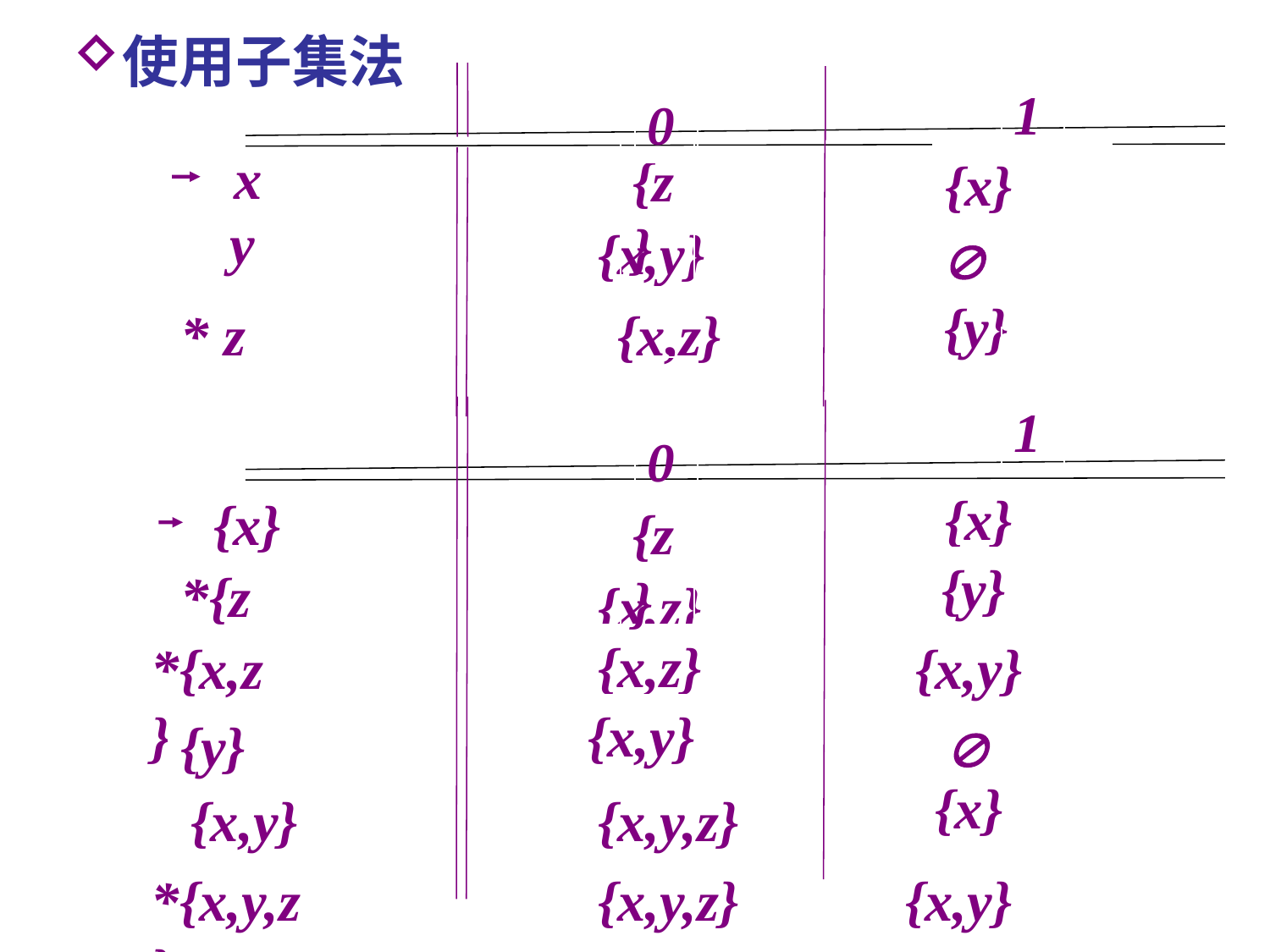

1
使用子集法
0

x

{z}
{x}

y
{x,y}
∅
{y}
* z
{x,z}
1
0

{x}

{x}

{z}
{y}
*{z}
{x,z}
{x,z}
*{x,z}
{x,y}
{x,y}
{y}
∅
{x}
{x,y}
{x,y,z}
*{x,y,z}
{x,y,z}
{x,y}